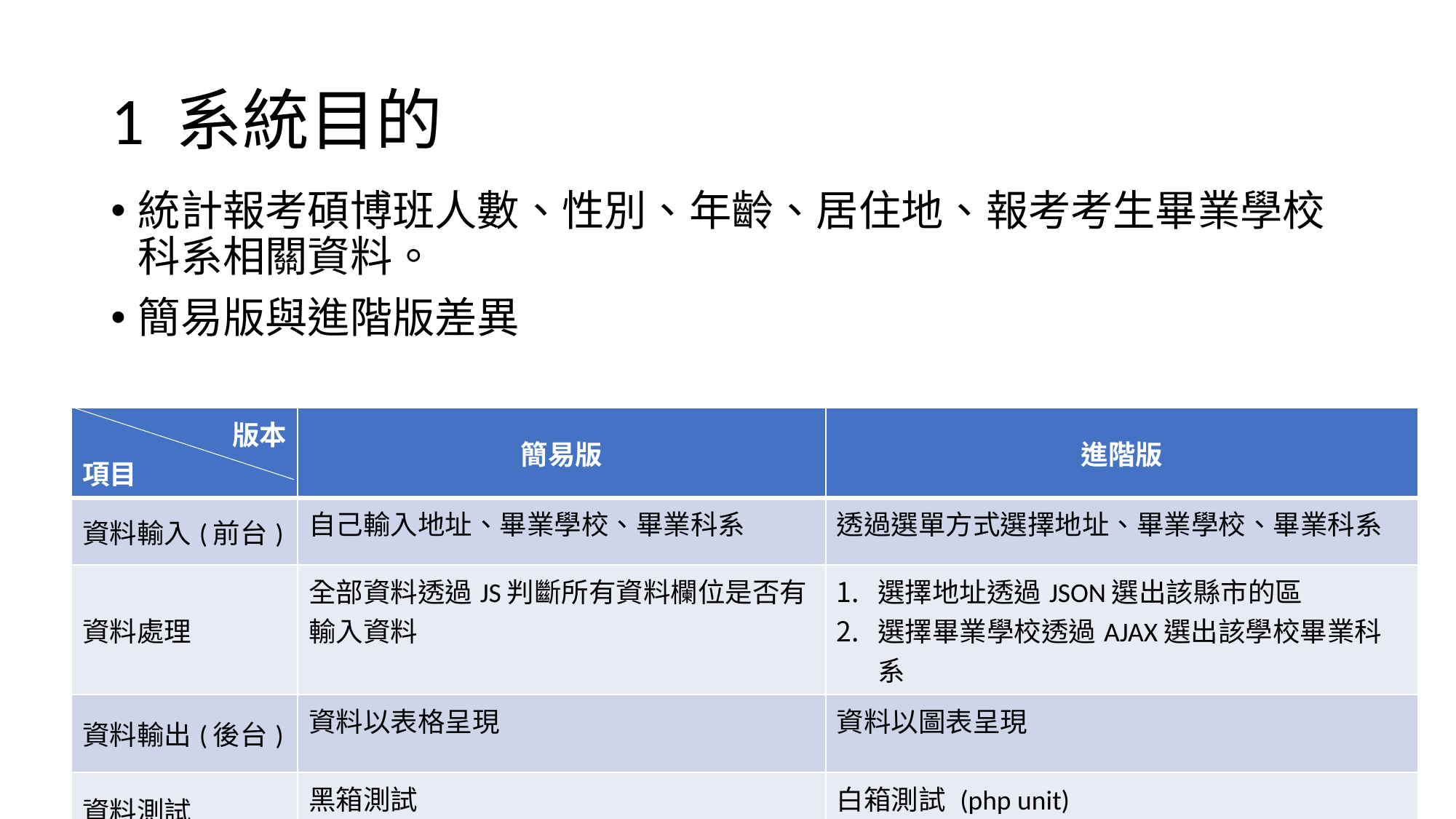

# 1 系統目的
統計報考碩博班人數、性別、年齡、居住地、報考考生畢業學校科系相關資料。
簡易版與進階版差異
| 版本 項目 | 簡易版 | 進階版 |
| --- | --- | --- |
| 資料輸入(前台) | 自己輸入地址、畢業學校、畢業科系 | 透過選單方式選擇地址、畢業學校、畢業科系 |
| 資料處理 | 全部資料透過JS判斷所有資料欄位是否有輸入資料 | 選擇地址透過JSON選出該縣市的區 選擇畢業學校透過AJAX選出該學校畢業科系 |
| 資料輸出(後台) | 資料以表格呈現 | 資料以圖表呈現 |
| 資料測試 | 黑箱測試 | 白箱測試 (php unit) |